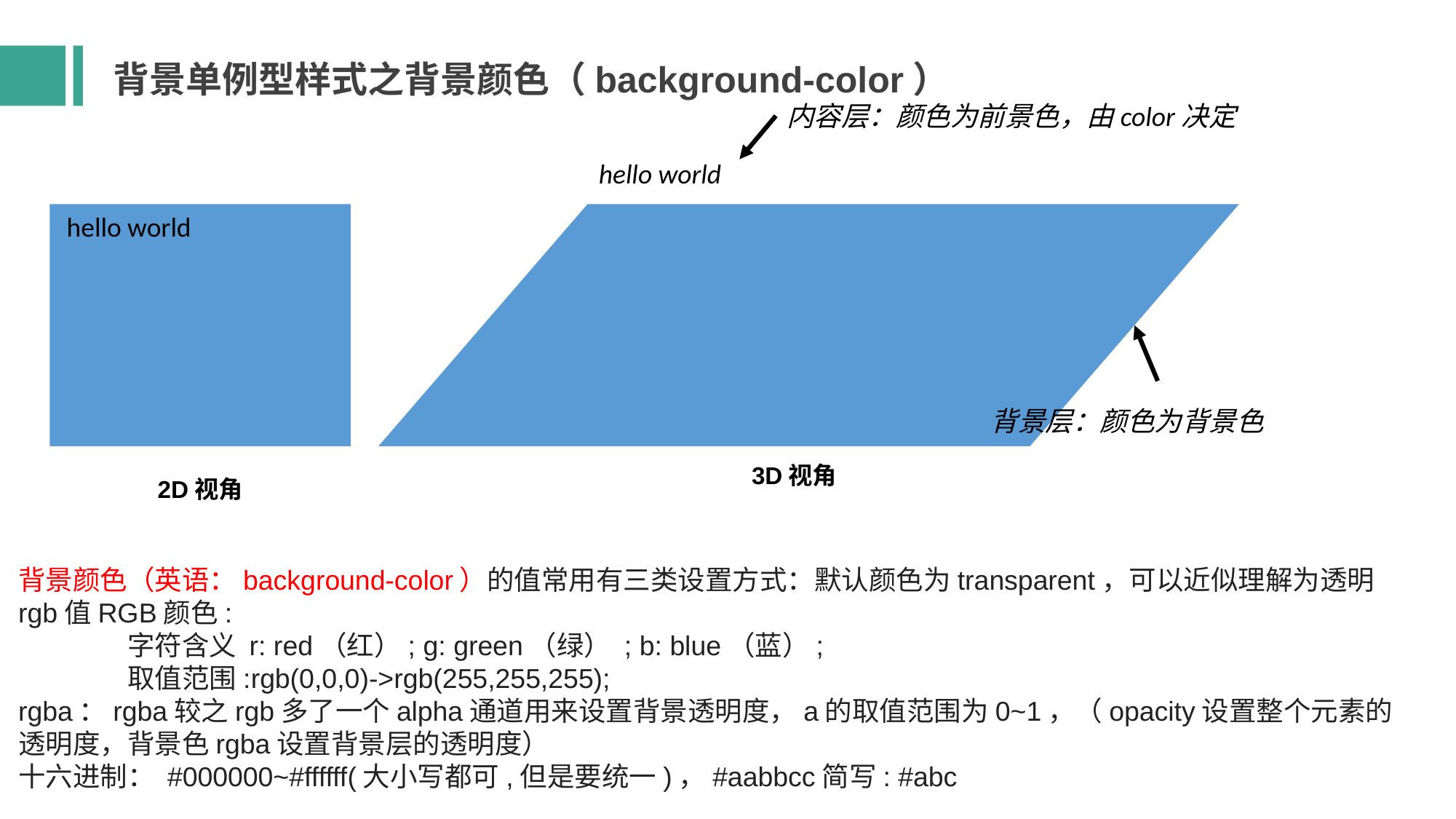

背景单例型样式之背景颜色（background-color）
内容层：颜色为前景色，由color决定
hello world
hello world

背景层：颜色为背景色
3D视角
2D视角
背景颜色（英语：background-color）的值常用有三类设置方式：默认颜色为transparent，可以近似理解为透明
rgb值RGB颜色:
	字符含义 r: red（红）; g: green（绿） ; b: blue（蓝）;
	取值范围:rgb(0,0,0)->rgb(255,255,255);
rgba：rgba较之rgb多了一个alpha通道用来设置背景透明度，a的取值范围为0~1，（opacity设置整个元素的透明度，背景色rgba设置背景层的透明度）
十六进制： #000000~#ffffff(大小写都可,但是要统一)，#aabbcc简写: #abc